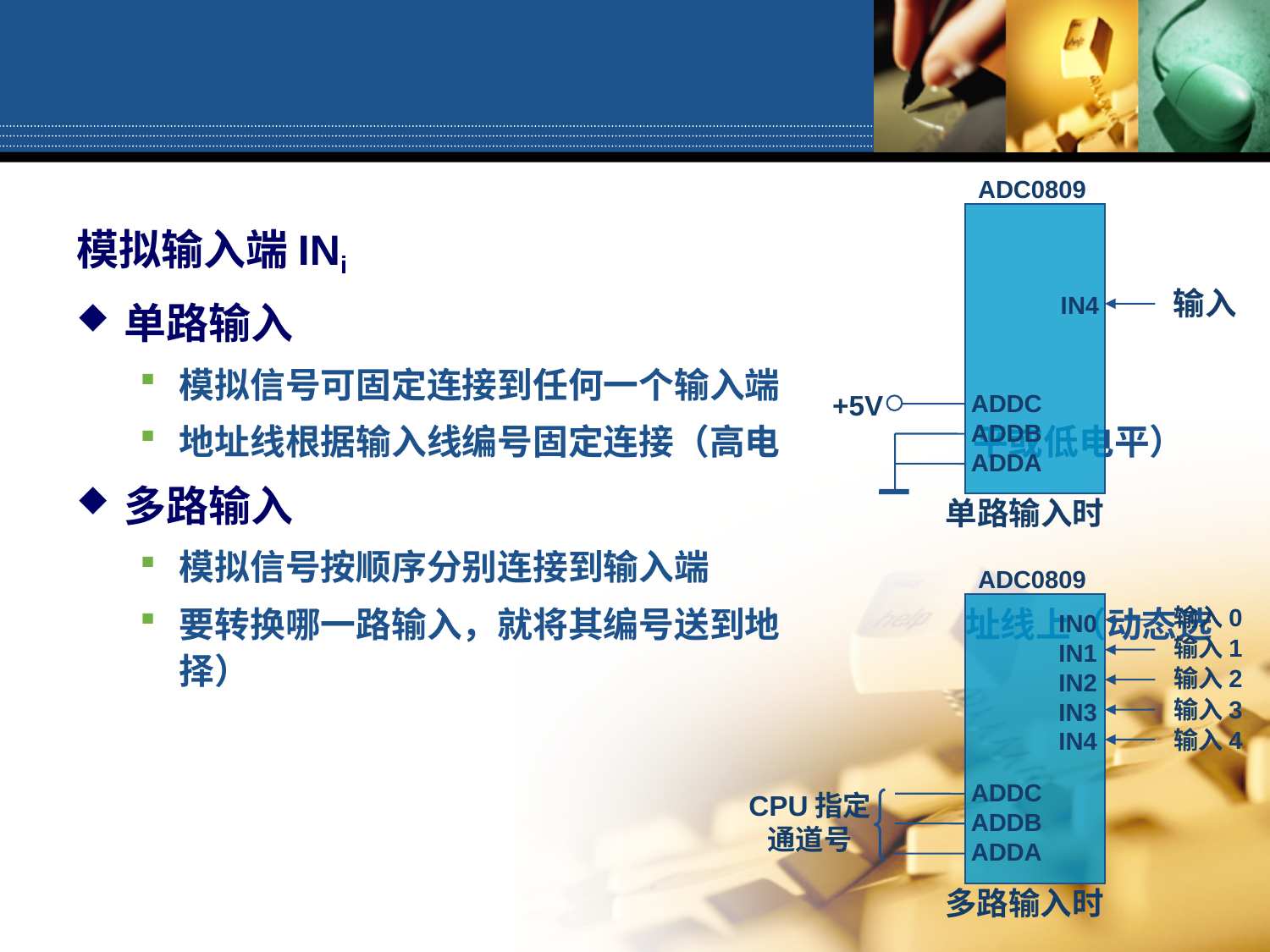

ADC0809

模拟输入端INi
单路输入
模拟信号可固定连接到任何一个输入端
地址线根据输入线编号固定连接（高电                        平或低电平）
多路输入
模拟信号按顺序分别连接到输入端
要转换哪一路输入，就将其编号送到地                       址线上（动态选择）
输入
IN4

+5V
ADDC
ADDB
ADDA

单路输入时
ADC0809

输入0
输入1
输入2
输入3
输入4
IN0
IN1
IN2
IN3
IN4

ADDC
ADDB
ADDA
CPU指定
通道号

多路输入时